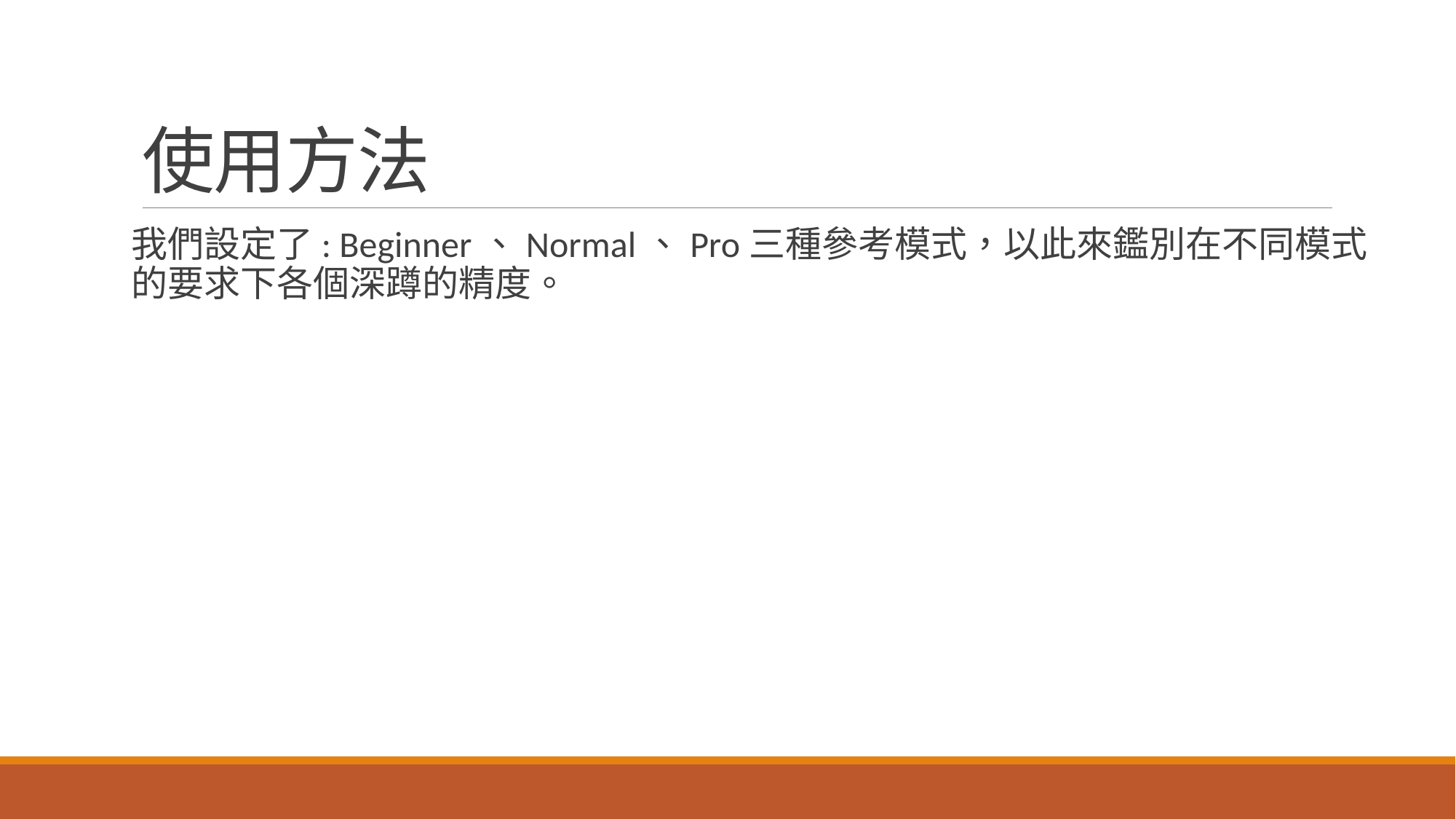

# 使用方法
我們設定了: Beginner、Normal、Pro三種參考模式，以此來鑑別在不同模式的要求下各個深蹲的精度。